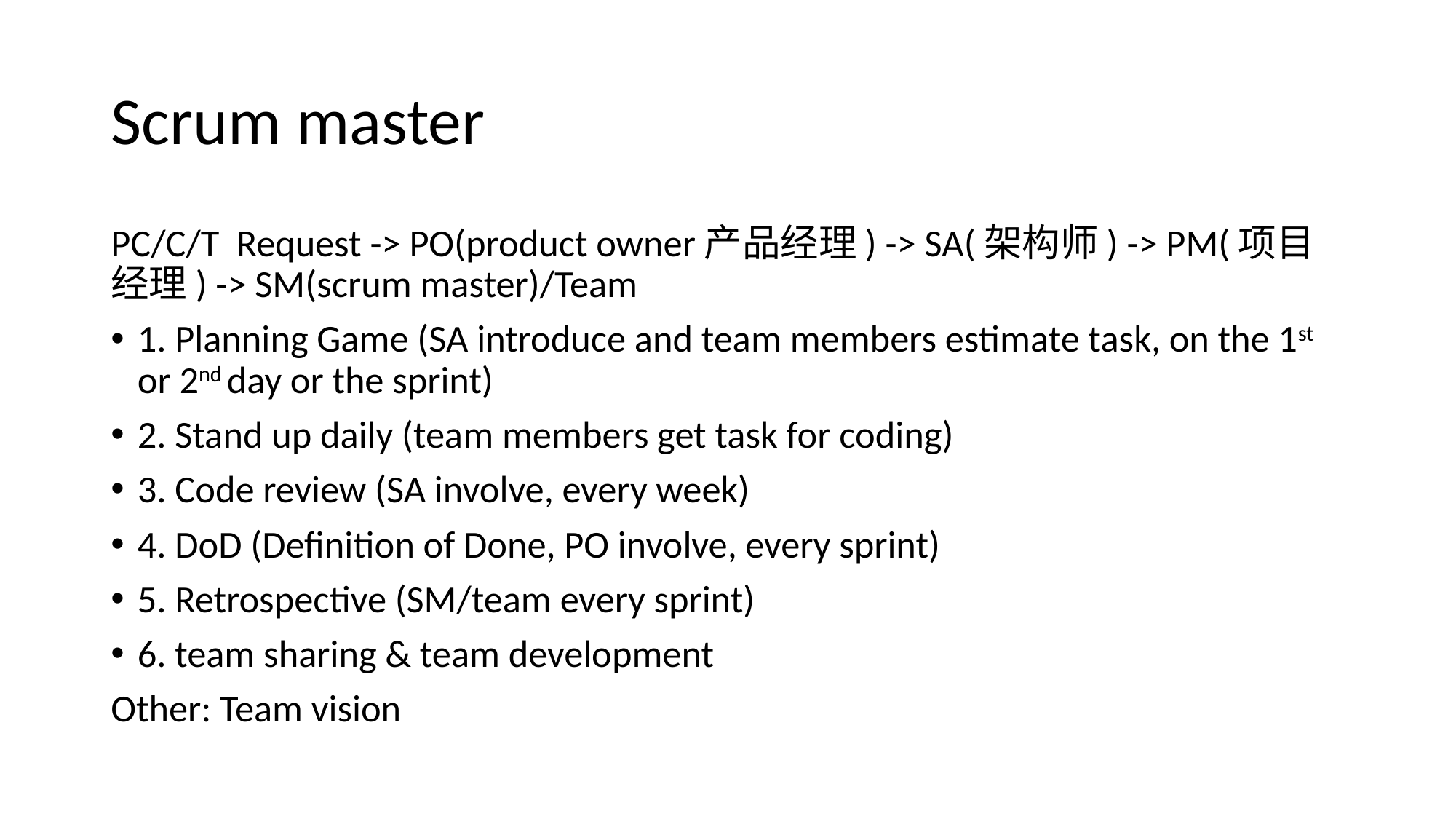

# Scrum master
PC/C/T  Request -> PO(product owner产品经理) -> SA(架构师) -> PM(项目经理) -> SM(scrum master)/Team
1. Planning Game (SA introduce and team members estimate task, on the 1st or 2nd day or the sprint)
2. Stand up daily (team members get task for coding)
3. Code review (SA involve, every week)
4. DoD (Definition of Done, PO involve, every sprint)
5. Retrospective (SM/team every sprint)
6. team sharing & team development
Other: Team vision